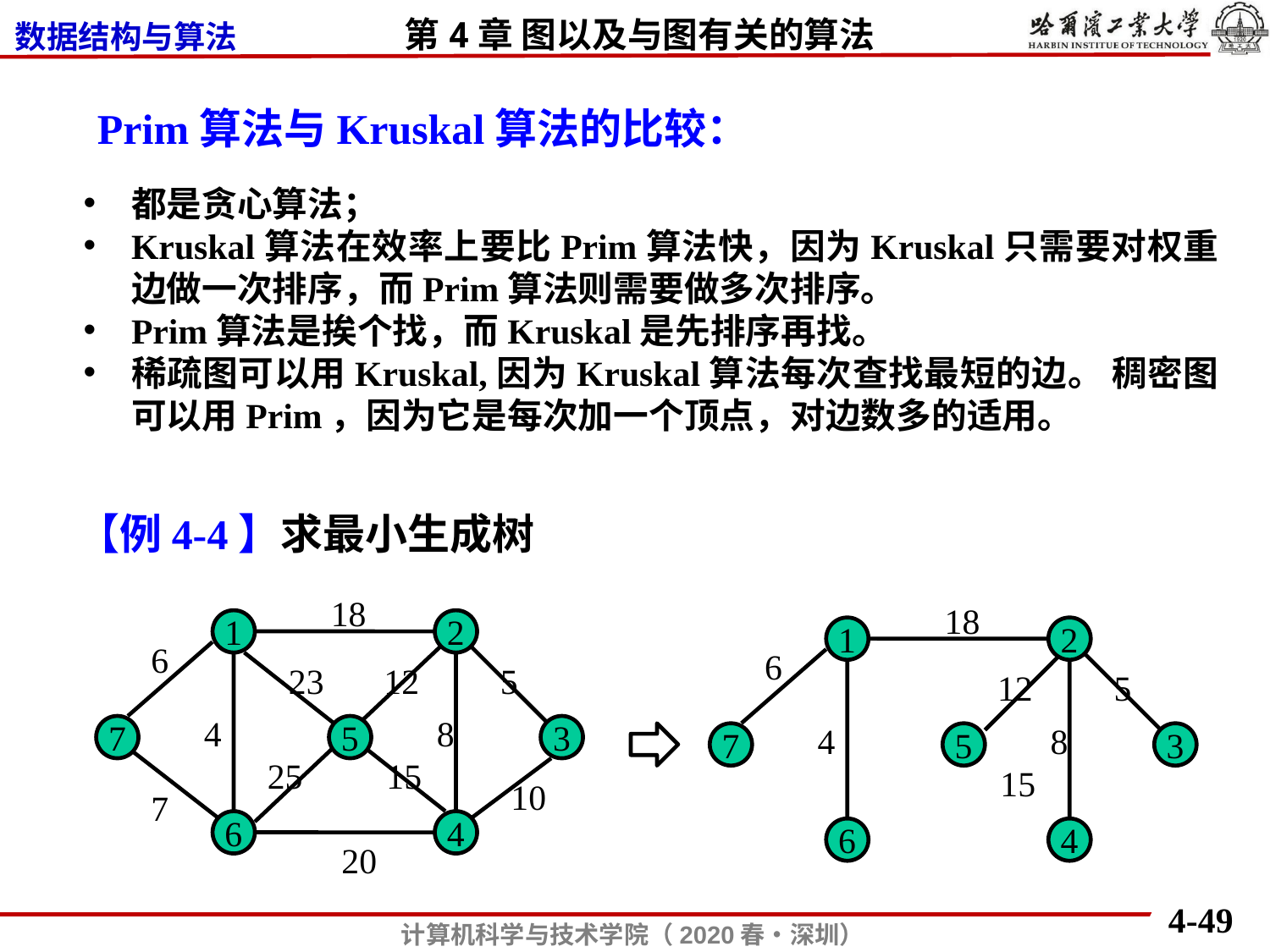

Prim算法与Kruskal算法的比较：
都是贪心算法；
Kruskal算法在效率上要比Prim算法快，因为Kruskal只需要对权重边做一次排序，而Prim算法则需要做多次排序。
Prim算法是挨个找，而Kruskal是先排序再找。
稀疏图可以用Kruskal,因为Kruskal算法每次查找最短的边。 稠密图可以用Prim，因为它是每次加一个顶点，对边数多的适用。
【例4-4】求最小生成树
18
1
2
7
5
3
6
4
6

23
12

5
4
8

25
15

10
7

20
18
1
2
7
5
3
6
4
6

12

5
4
8
15